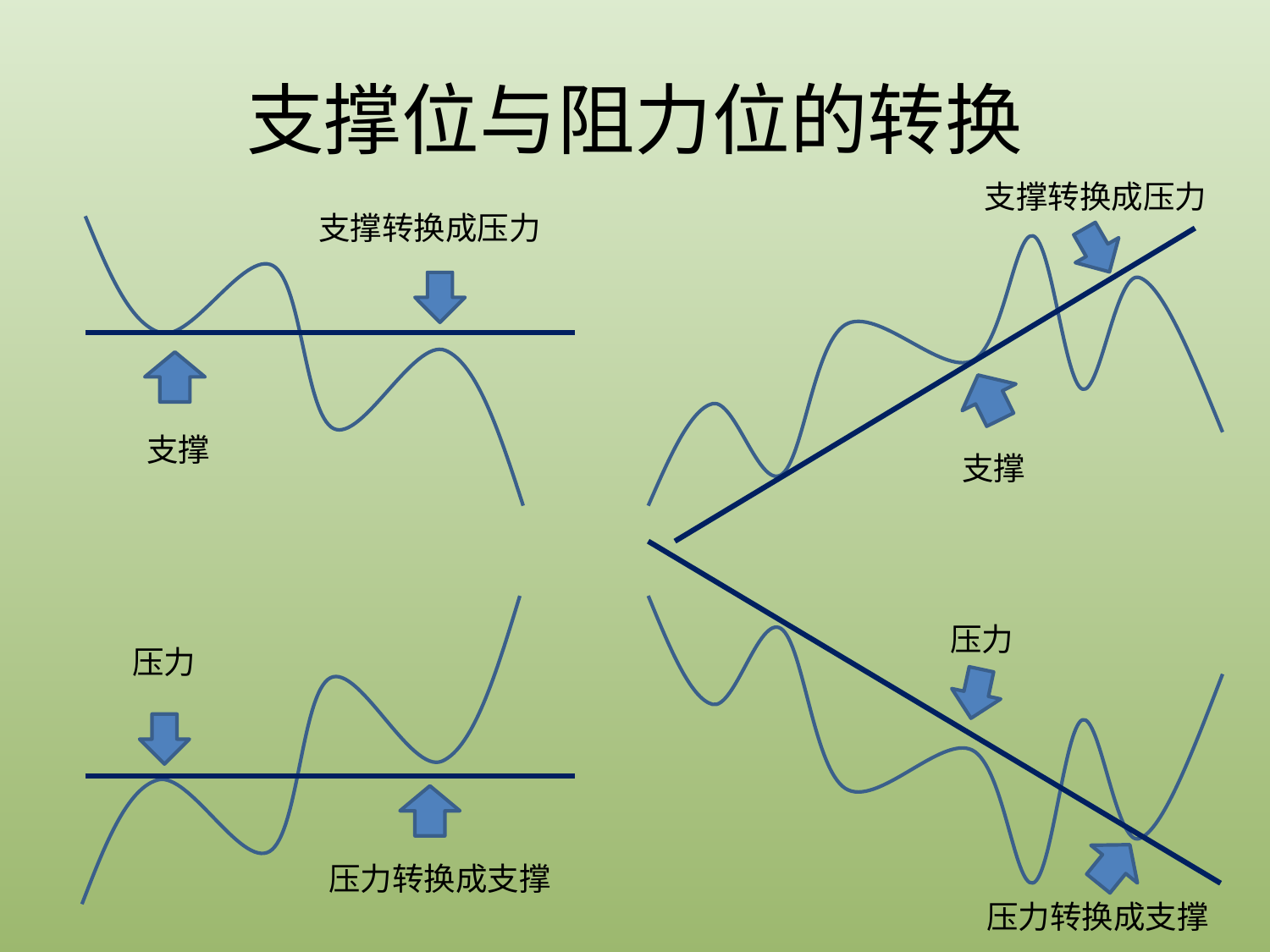

支撑位与阻力位的转换
支撑转换成压力
支撑转换成压力

支撑
支撑

压力
压力

压力转换成支撑
压力转换成支撑